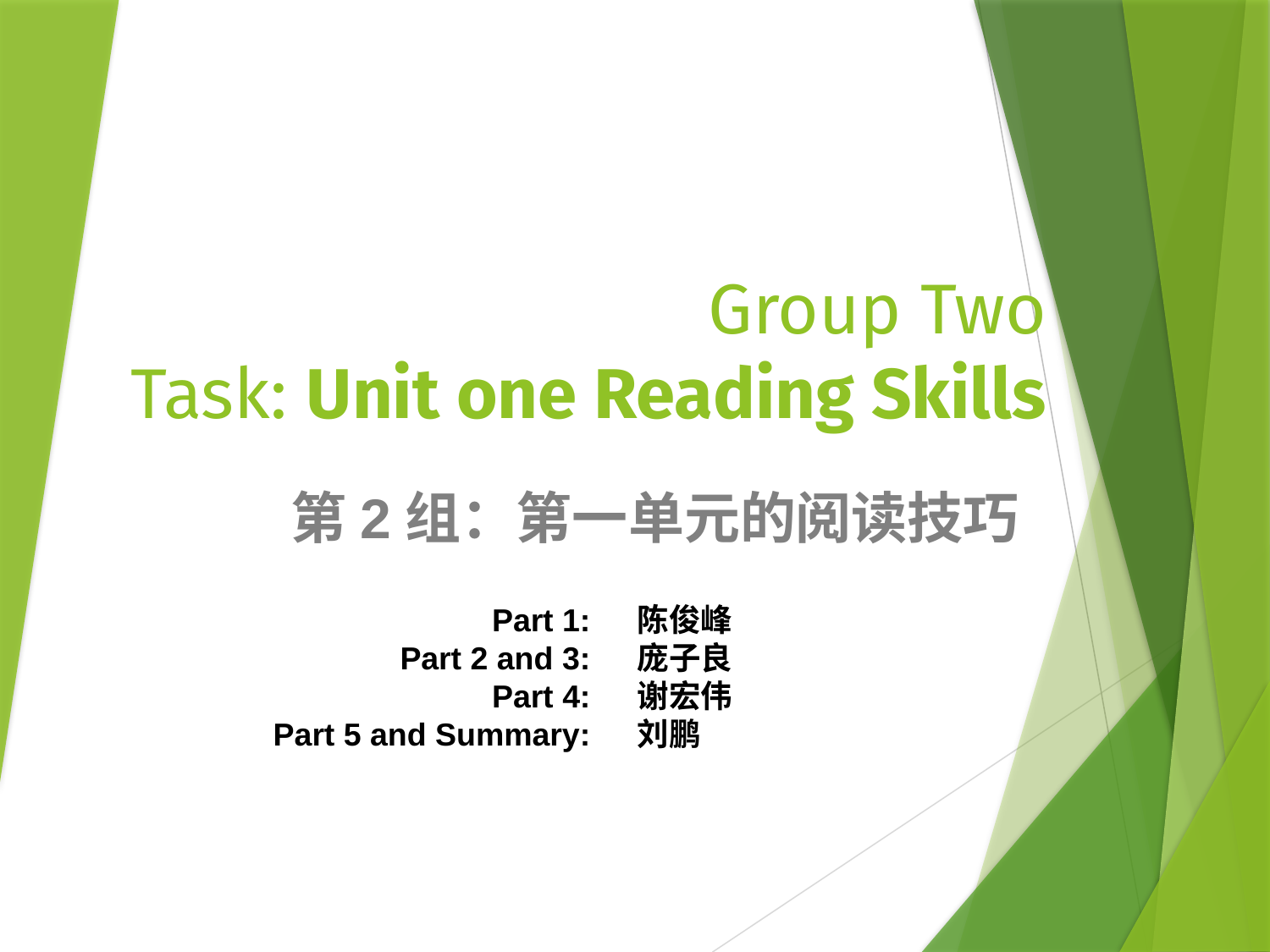

# Group Two Task: Unit one Reading Skills
第2组：第一单元的阅读技巧
Part 1:
Part 2 and 3:
Part 4:
Part 5 and Summary:
陈俊峰
庞子良
谢宏伟
刘鹏